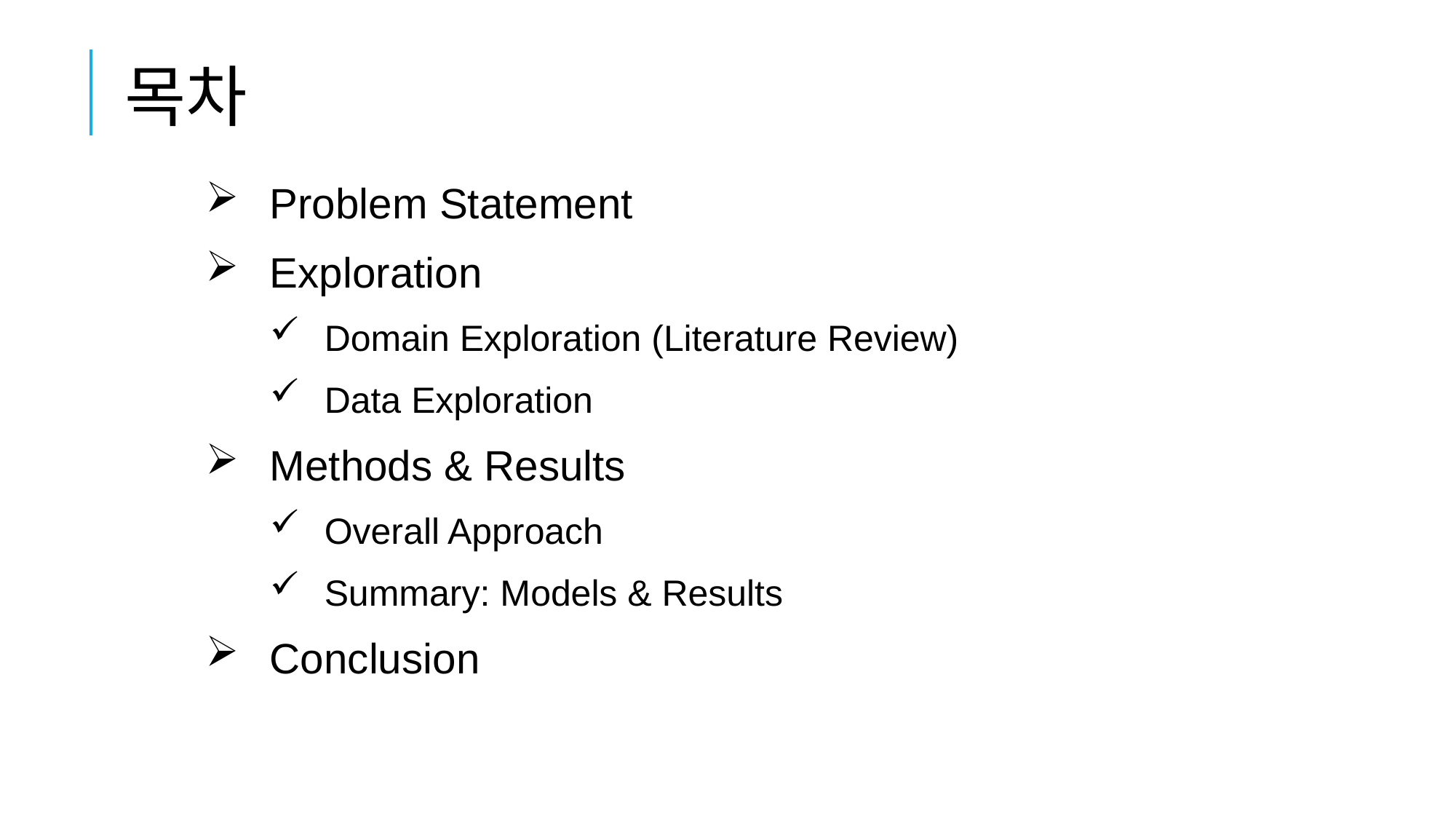

목차
Problem Statement
Exploration
Domain Exploration (Literature Review)
Data Exploration
Methods & Results
Overall Approach
Summary: Models & Results
Conclusion